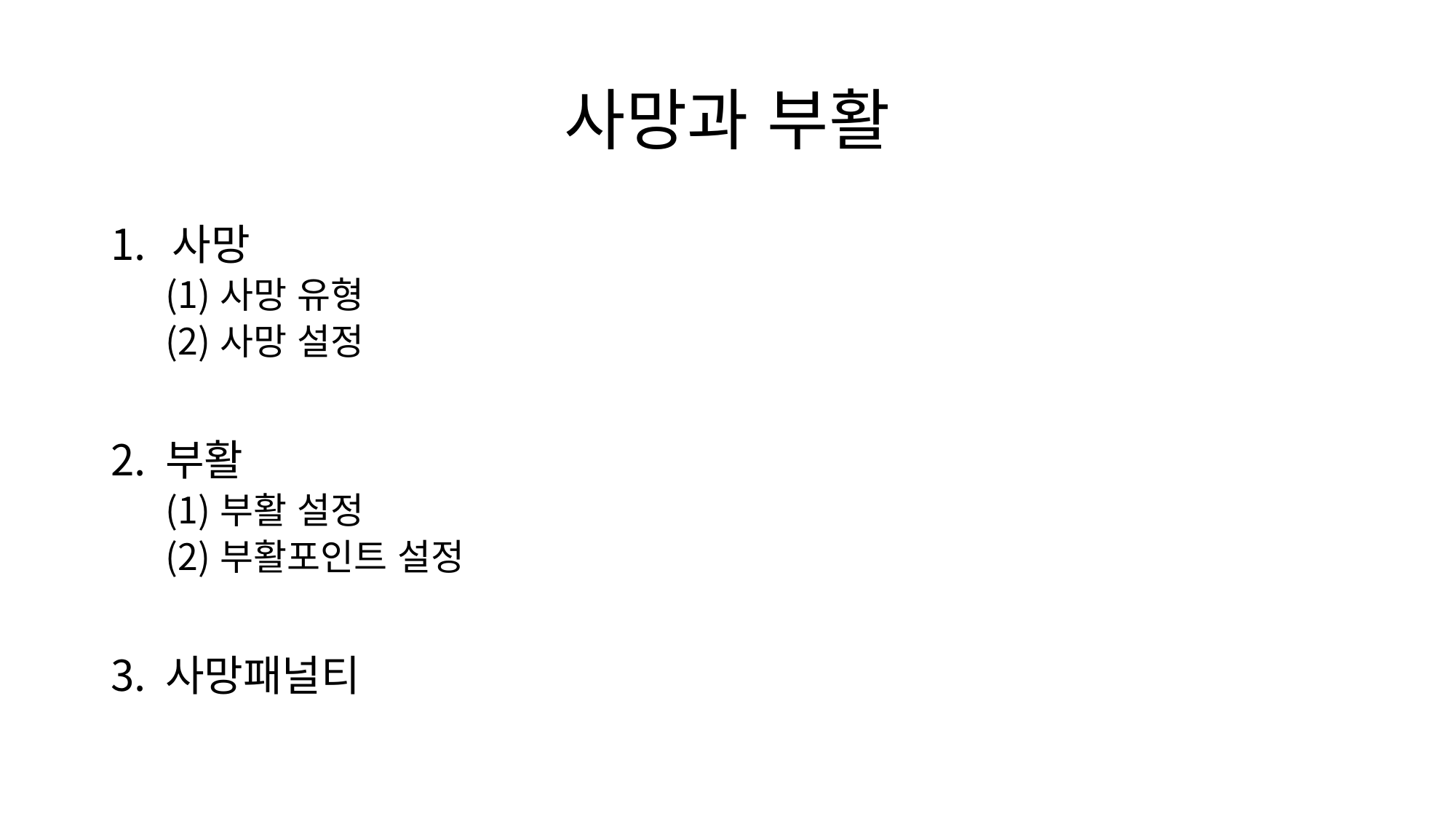

# 사망과 부활
사망
사망 유형
사망 설정

부활
부활 설정
부활포인트 설정

사망패널티